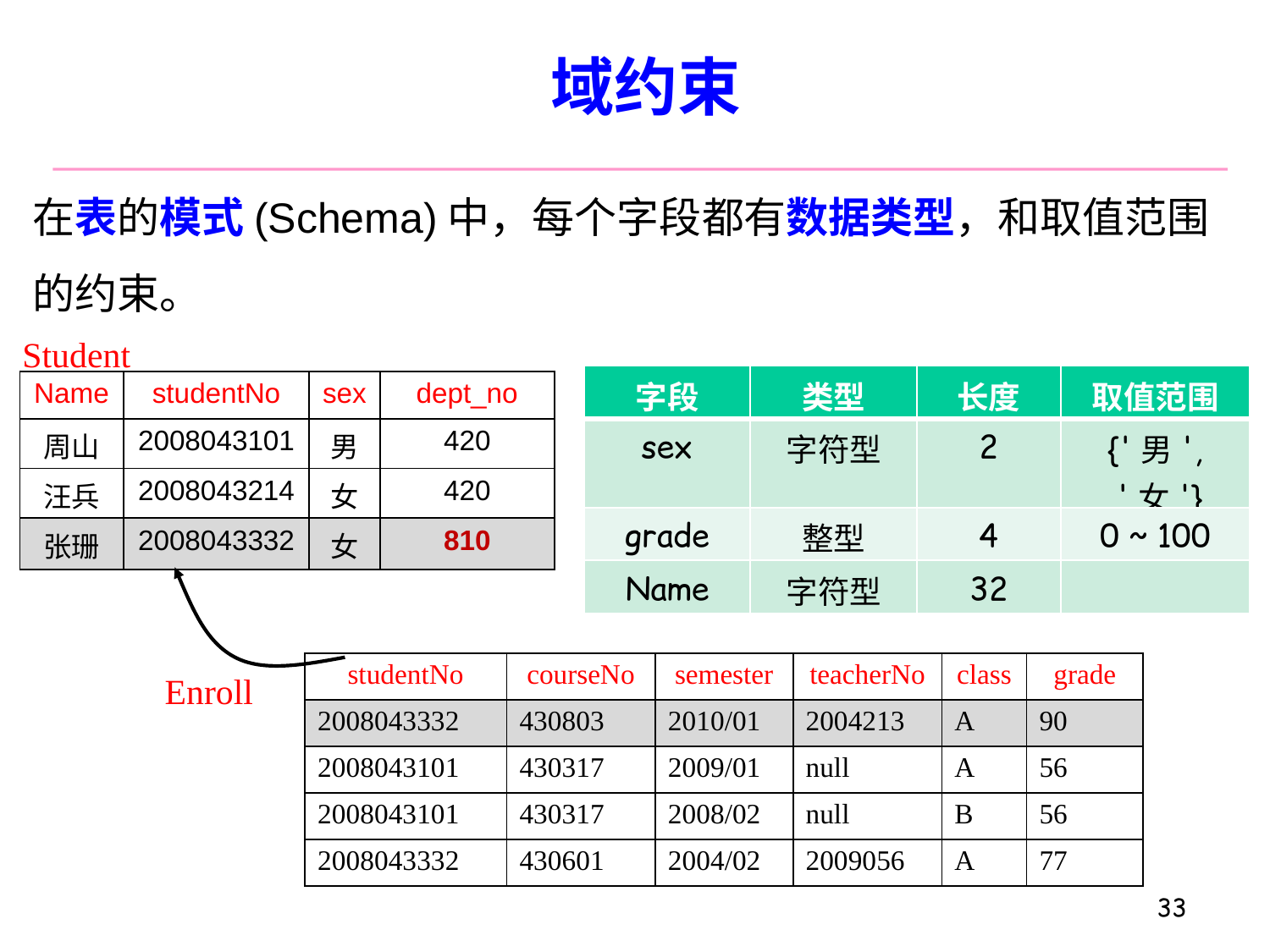

域约束
在表的模式(Schema)中，每个字段都有数据类型，和取值范围的约束。
Student
| 字段 | 类型 | 长度 | 取值范围 |
| --- | --- | --- | --- |
| sex | 字符型 | 2 | {'男', '女'} |
| grade | 整型 | 4 | 0 ~ 100 |
| Name | 字符型 | 32 |  |
| Name | studentNo | sex | dept\_no |
| --- | --- | --- | --- |
| 周山 | 2008043101 | 男 | 420 |
| 汪兵 | 2008043214 | 女 | 420 |
| 张珊 | 2008043332 | 女 | 810 |

| studentNo | courseNo | semester | teacherNo | class | grade |
| --- | --- | --- | --- | --- | --- |
| 2008043332 | 430803 | 2010/01 | 2004213 | A | 90 |
| 2008043101 | 430317 | 2009/01 | null | A | 56 |
| 2008043101 | 430317 | 2008/02 | null | B | 56 |
| 2008043332 | 430601 | 2004/02 | 2009056 | A | 77 |
Enroll
33